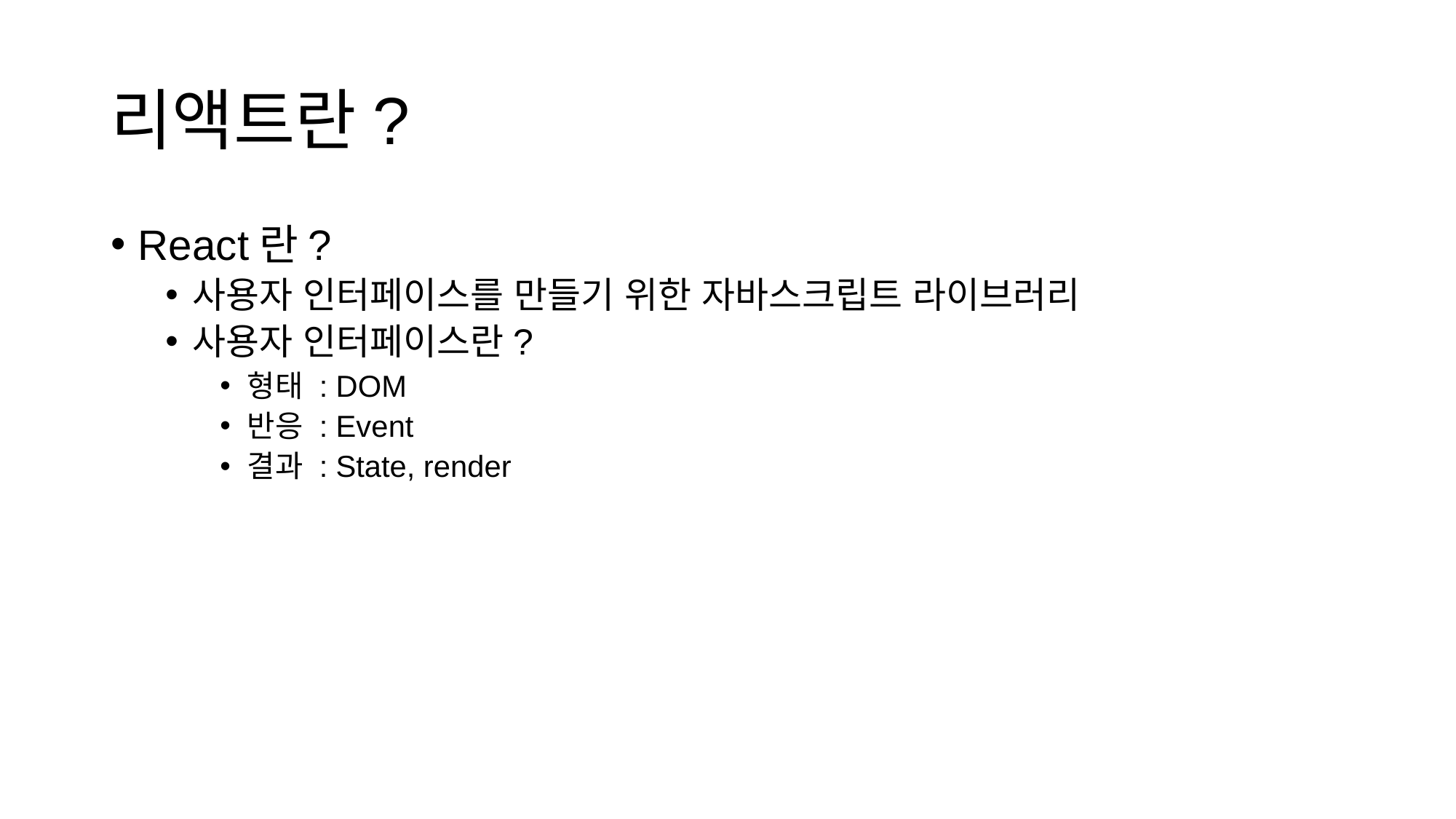

# 리액트란?
React란?
사용자 인터페이스를 만들기 위한 자바스크립트 라이브러리
사용자 인터페이스란?
형태 : DOM
반응 : Event
결과 : State, render